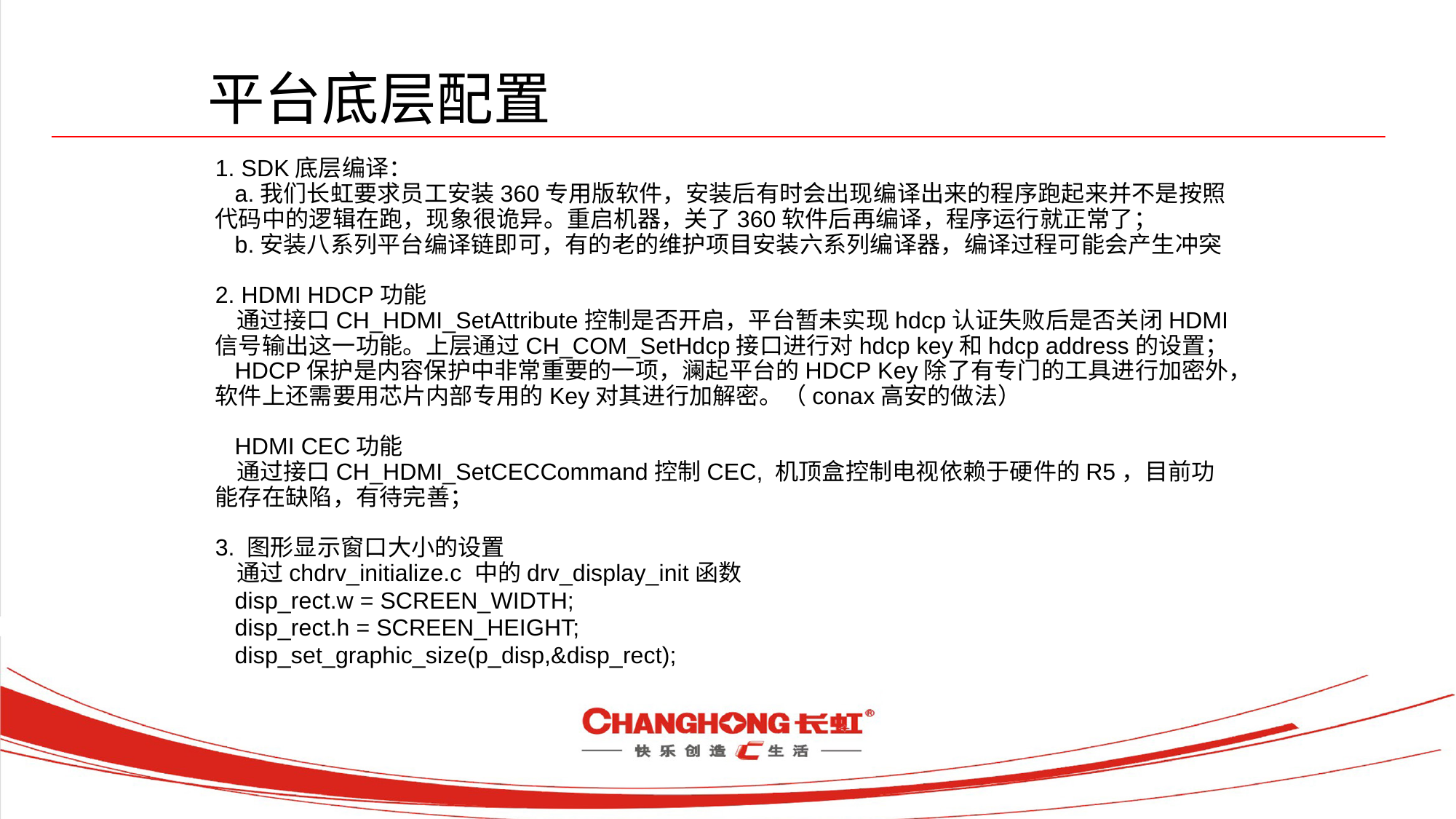

平台底层配置
1. SDK底层编译：
   a.我们长虹要求员工安装360专用版软件，安装后有时会出现编译出来的程序跑起来并不是按照代码中的逻辑在跑，现象很诡异。重启机器，关了360软件后再编译，程序运行就正常了；
   b.安装八系列平台编译链即可，有的老的维护项目安装六系列编译器，编译过程可能会产生冲突

2. HDMI HDCP功能
   通过接口CH_HDMI_SetAttribute控制是否开启，平台暂未实现hdcp认证失败后是否关闭HDMI信号输出这一功能。上层通过CH_COM_SetHdcp接口进行对hdcp key和hdcp address的设置；
   HDCP保护是内容保护中非常重要的一项，澜起平台的HDCP Key除了有专门的工具进行加密外，软件上还需要用芯片内部专用的Key对其进行加解密。（conax高安的做法）

   HDMI CEC功能
   通过接口CH_HDMI_SetCECCommand控制CEC, 机顶盒控制电视依赖于硬件的R5，目前功能存在缺陷，有待完善；

3. 图形显示窗口大小的设置
   通过chdrv_initialize.c 中的drv_display_init函数
   disp_rect.w = SCREEN_WIDTH;
   disp_rect.h = SCREEN_HEIGHT;
   disp_set_graphic_size(p_disp,&disp_rect);